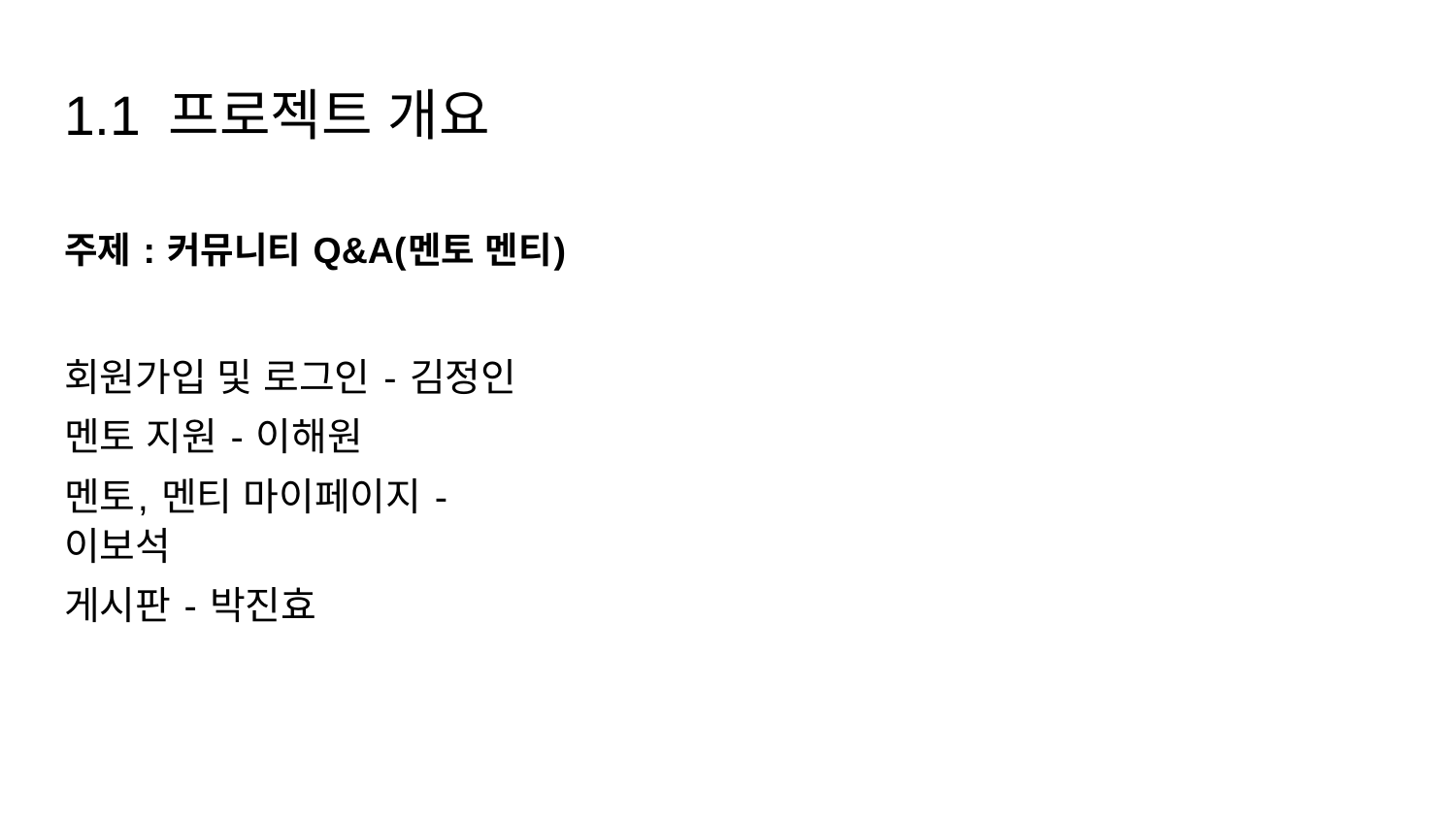

# 1.1 프로젝트 개요
주제 : 커뮤니티 Q&A(멘토 멘티)

회원가입 및 로그인 - 김정인
멘토 지원 - 이해원
멘토, 멘티 마이페이지 - 이보석
게시판 - 박진효